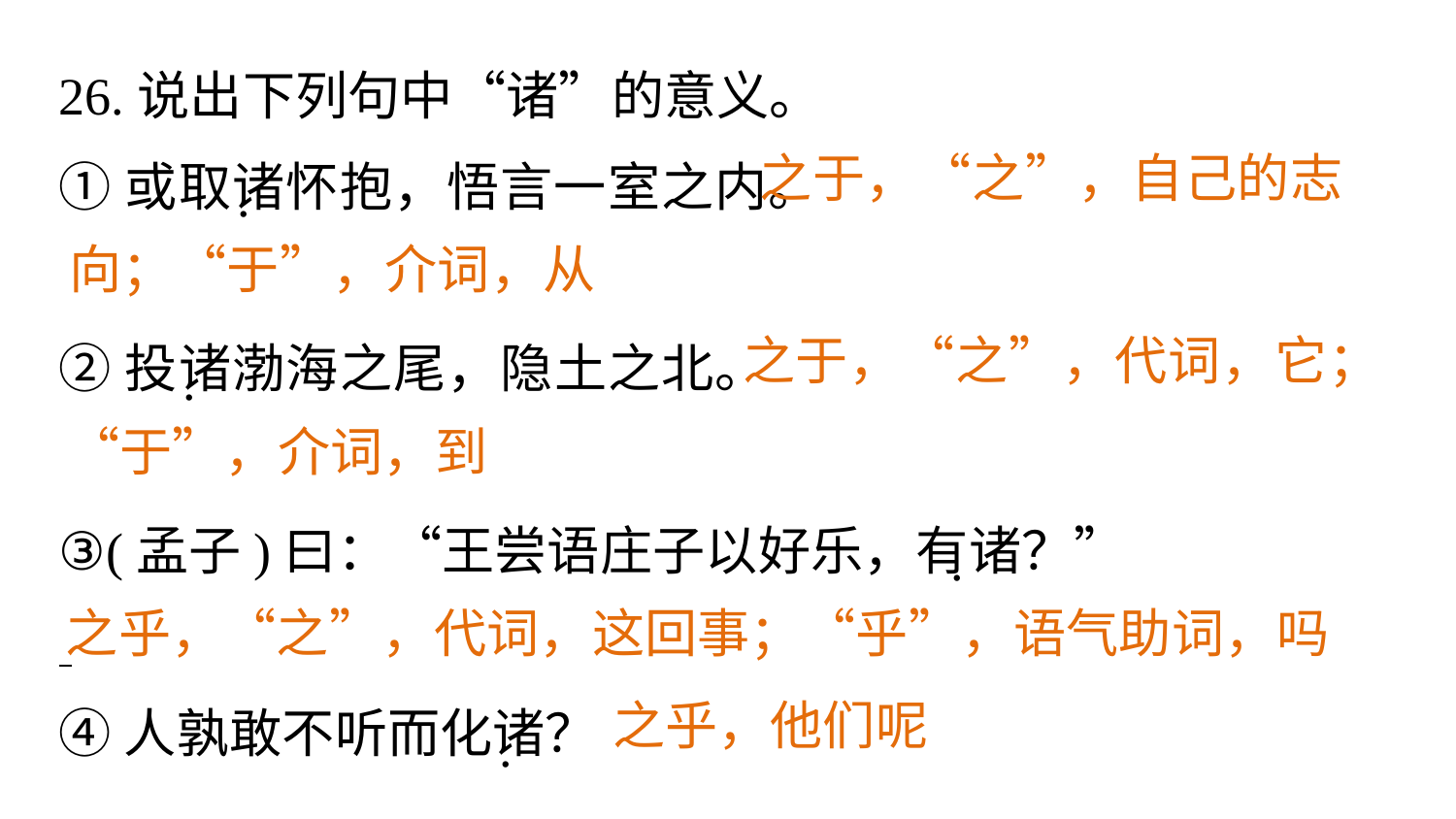

26.说出下列句中“诸”的意义。
①或取诸怀抱，悟言一室之内。
②投诸渤海之尾，隐土之北。
③(孟子)曰：“王尝语庄子以好乐，有诸？”

④人孰敢不听而化诸？
                                                       之于，“之”，自己的志向；“于”，介词，从
.
                                                     之于，“之”，代词，它；“于”，介词，到
.
.
之乎，“之”，代词，这回事；“乎”，语气助词，吗
之乎，他们呢
.